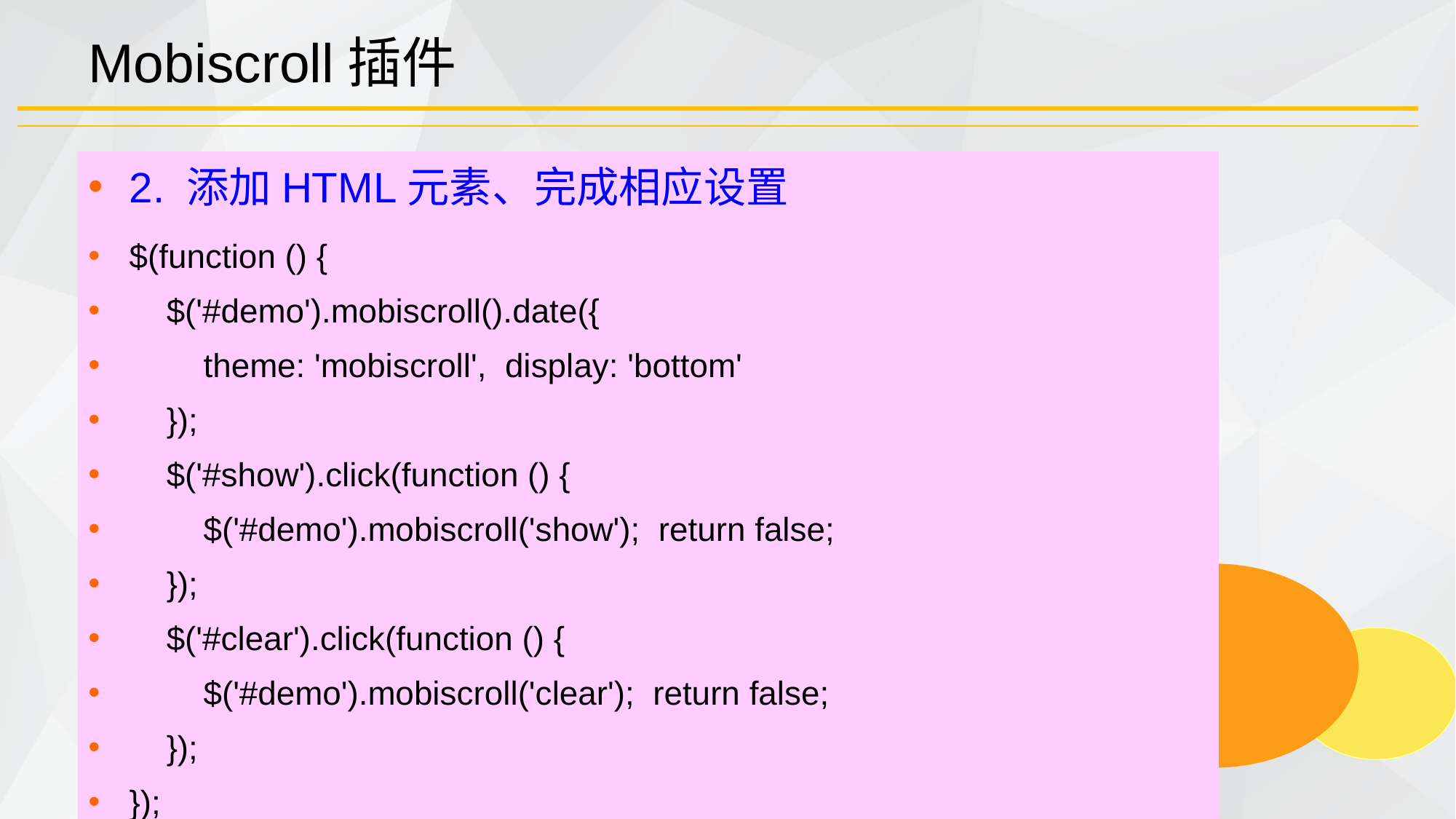

# Mobiscroll插件
2. 添加HTML元素、完成相应设置
$(function () {
    $('#demo').mobiscroll().date({
        theme: 'mobiscroll',  display: 'bottom'
    });
    $('#show').click(function () {
        $('#demo').mobiscroll('show');  return false;
    });
    $('#clear').click(function () {
        $('#demo').mobiscroll('clear');  return false;
    });
});